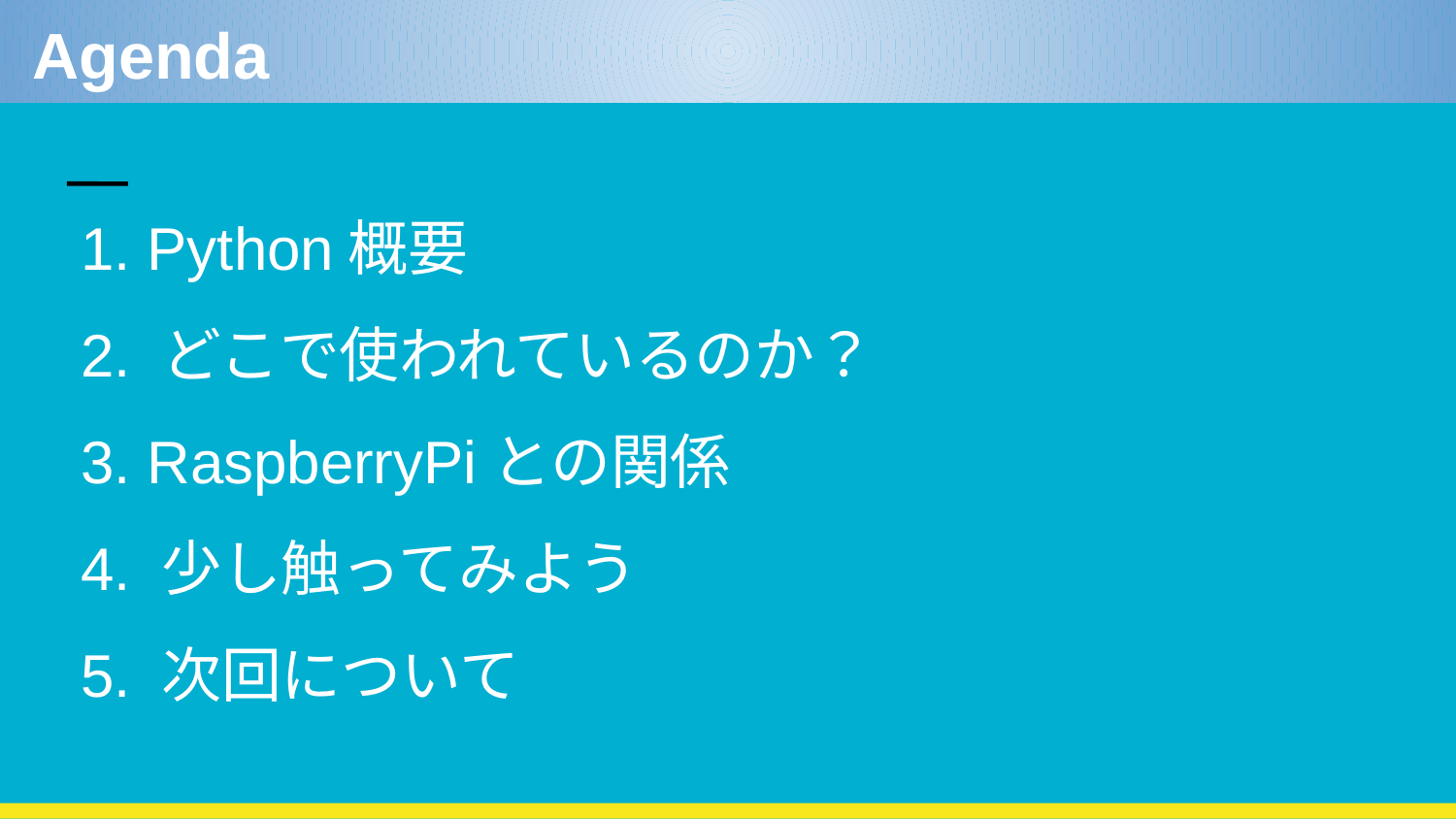

Agenda
 1. Python概要
 2. どこで使われているのか？
 3. RaspberryPiとの関係
 4. 少し触ってみよう
 5. 次回について